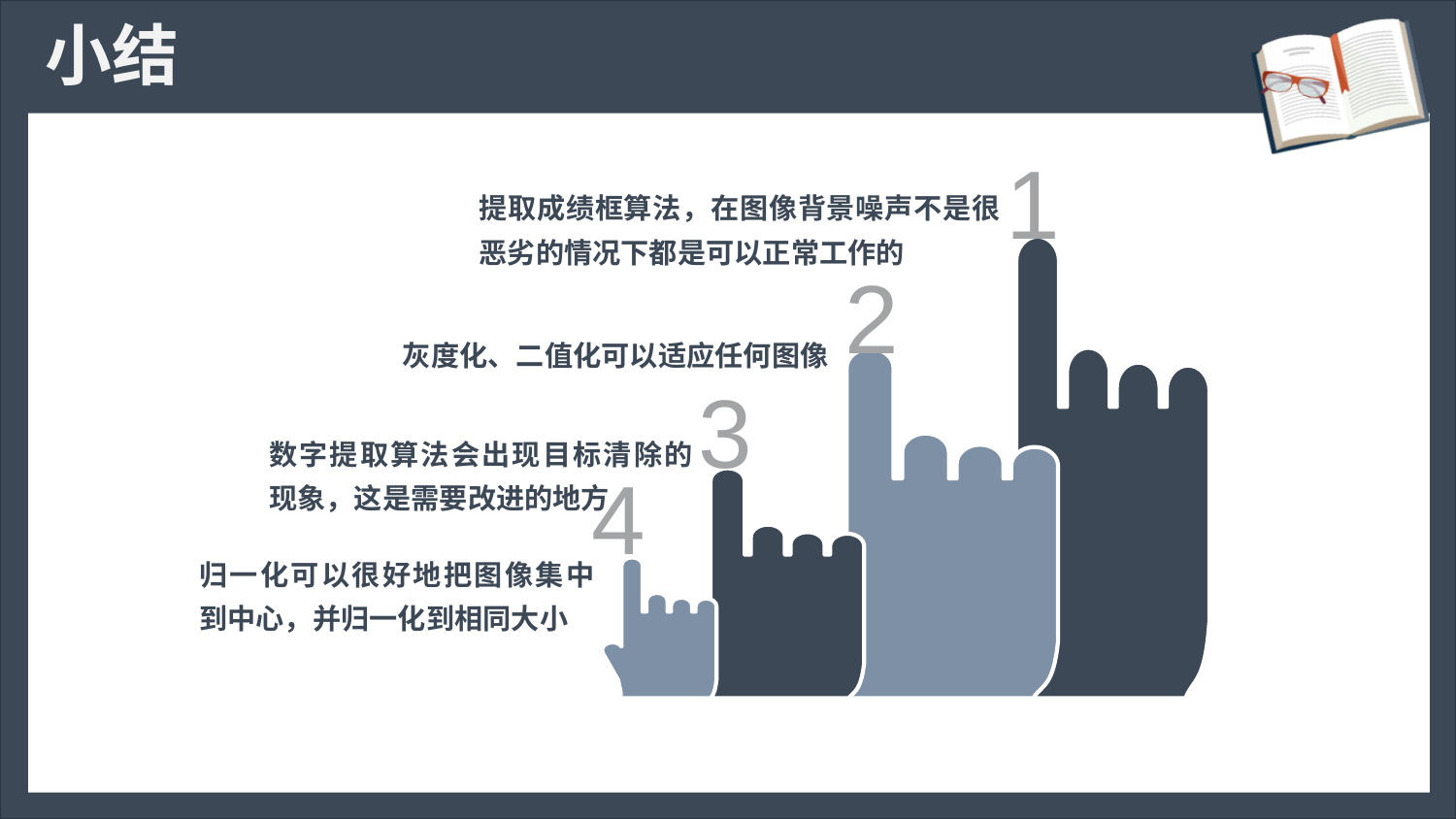

# 小结
1
提取成绩框算法，在图像背景噪声不是很恶劣的情况下都是可以正常工作的

2
灰度化、二值化可以适应任何图像

3
数字提取算法会出现目标清除的现象，这是需要改进的地方

4
归一化可以很好地把图像集中到中心，并归一化到相同大小